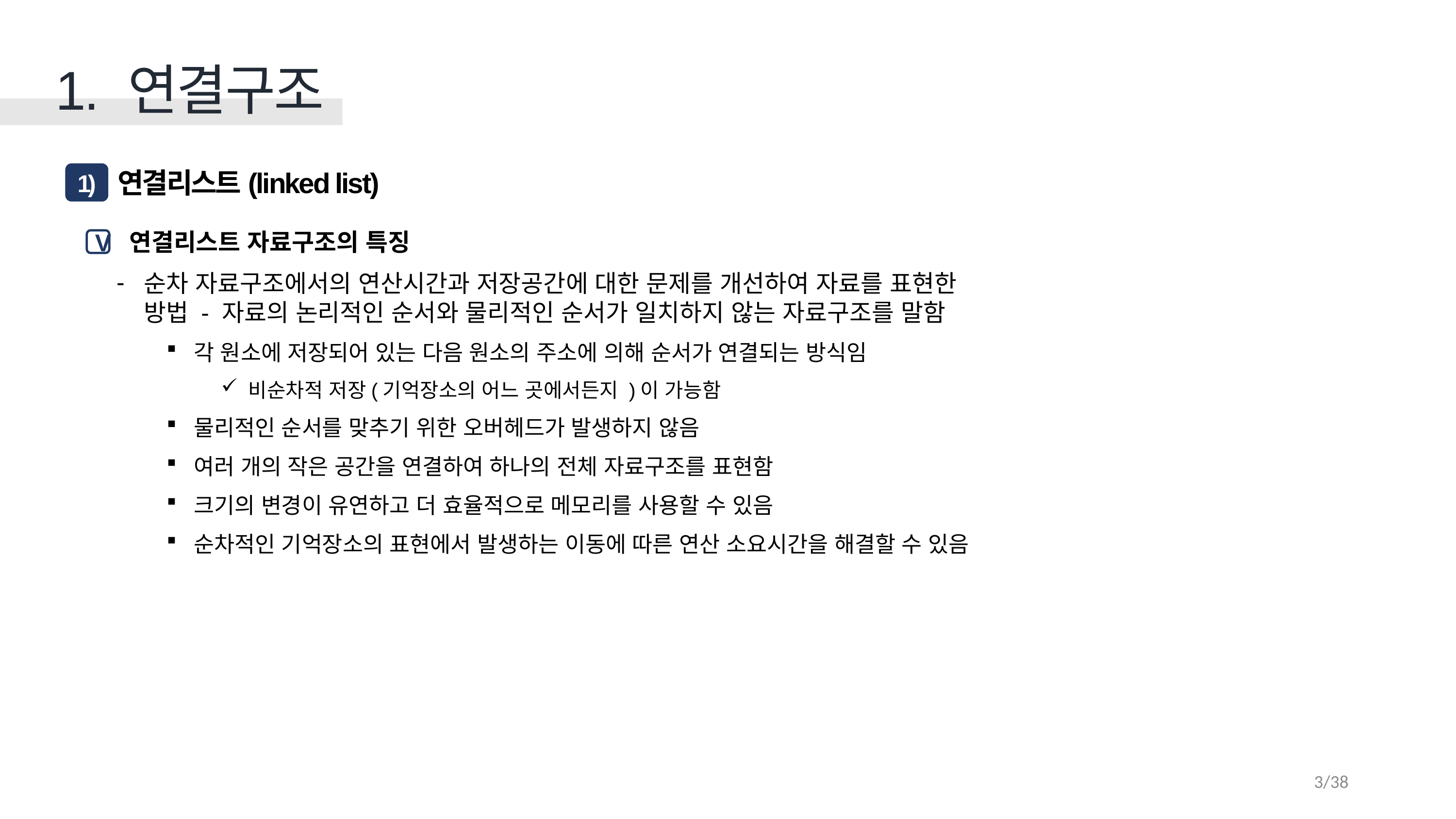

1. 연결구조

 연결리스트(linked list)

1)
 연결리스트 자료구조의 특징

순차 자료구조에서의 연산시간과 저장공간에 대한 문제를 개선하여 자료를 표현한
방법 - 자료의 논리적인 순서와 물리적인 순서가 일치하지 않는 자료구조를 말함

각 원소에 저장되어 있는 다음 원소의 주소에 의해 순서가 연결되는 방식임

비순차적 저장(기억장소의 어느 곳에서든지 )이 가능함

물리적인 순서를 맞추기 위한 오버헤드가 발생하지 않음

여러 개의 작은 공간을 연결하여 하나의 전체 자료구조를 표현함

크기의 변경이 유연하고 더 효율적으로 메모리를 사용할 수 있음

순차적인 기억장소의 표현에서 발생하는 이동에 따른 연산 소요시간을 해결할 수 있음

V
3/38